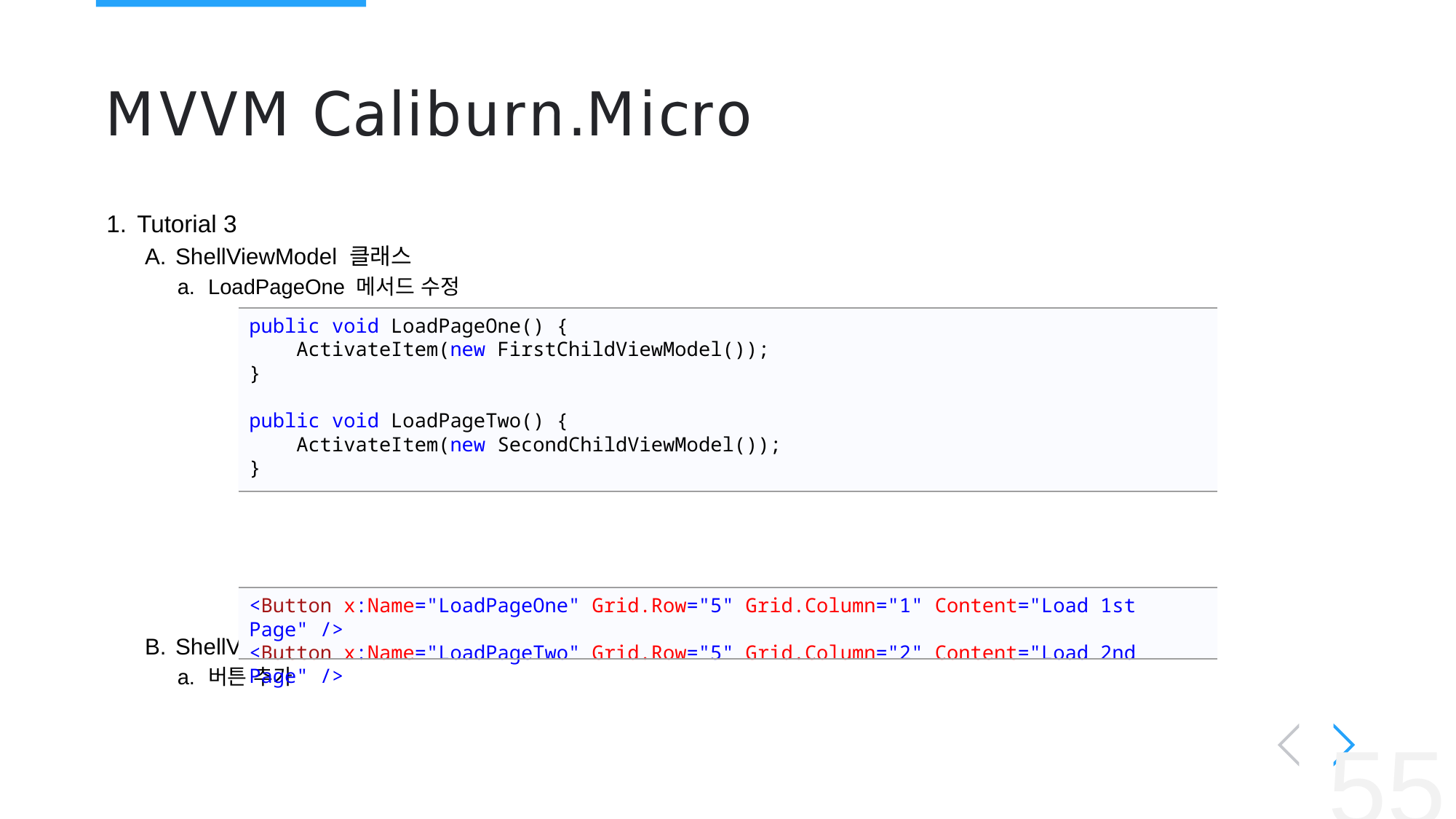

# MVVM Caliburn.Micro
Tutorial 3
ShellViewModel 클래스
LoadPageOne 메서드 수정

ShellView.xaml
버튼 추가

public void LoadPageOne() {
    ActivateItem(new FirstChildViewModel());
}

public void LoadPageTwo() {
    ActivateItem(new SecondChildViewModel());
}
<Button x:Name="LoadPageOne" Grid.Row="5" Grid.Column="1" Content="Load 1st Page" />
<Button x:Name="LoadPageTwo" Grid.Row="5" Grid.Column="2" Content="Load 2nd Page" />
55